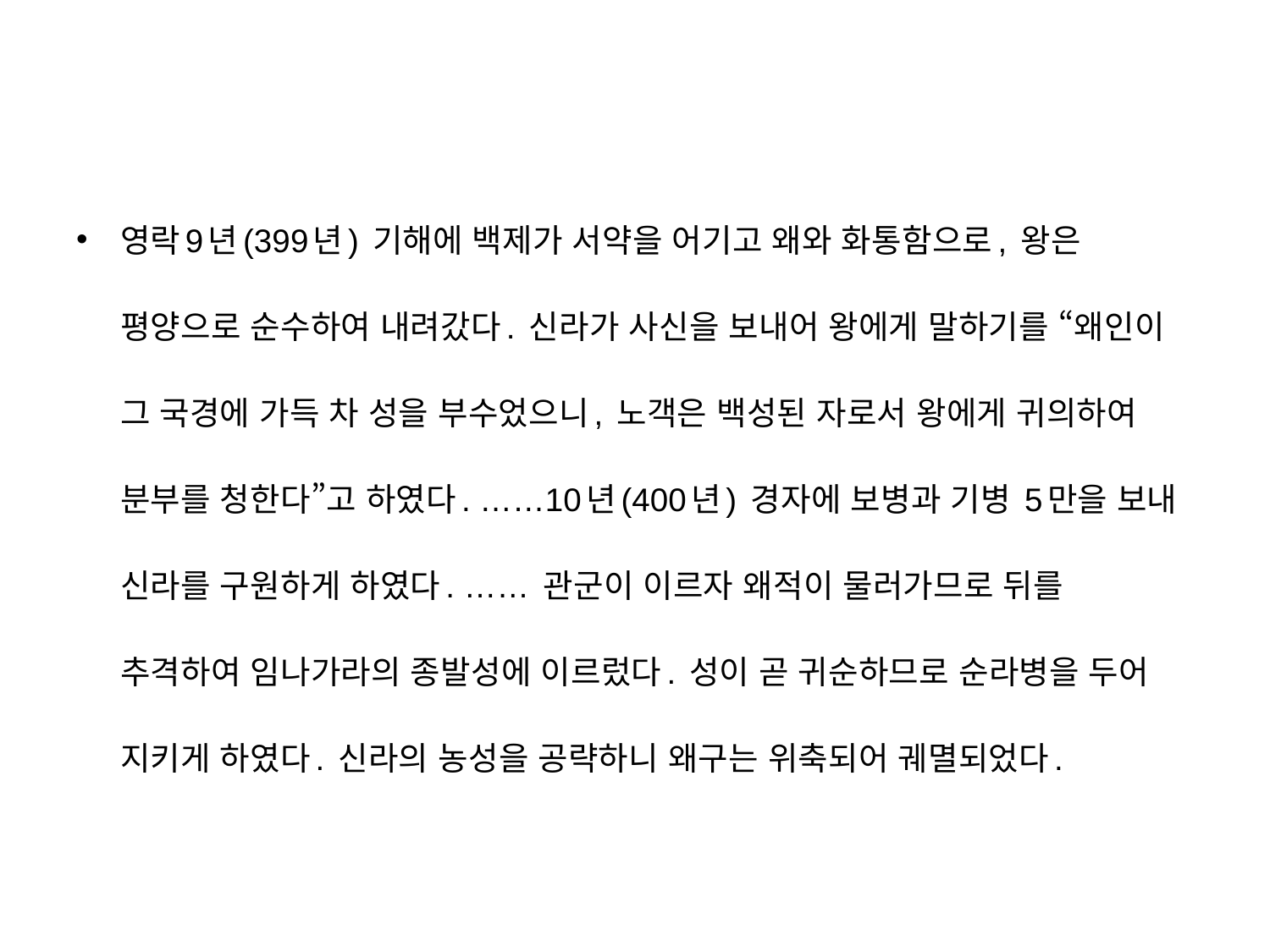

영락9년(399년) 기해에 백제가 서약을 어기고 왜와 화통함으로, 왕은 평양으로 순수하여 내려갔다. 신라가 사신을 보내어 왕에게 말하기를 “왜인이 그 국경에 가득 차 성을 부수었으니, 노객은 백성된 자로서 왕에게 귀의하여 분부를 청한다”고 하였다. ……10년(400년) 경자에 보병과 기병 5만을 보내 신라를 구원하게 하였다. …… 관군이 이르자 왜적이 물러가므로 뒤를 추격하여 임나가라의 종발성에 이르렀다. 성이 곧 귀순하므로 순라병을 두어 지키게 하였다. 신라의 농성을 공략하니 왜구는 위축되어 궤멸되었다.